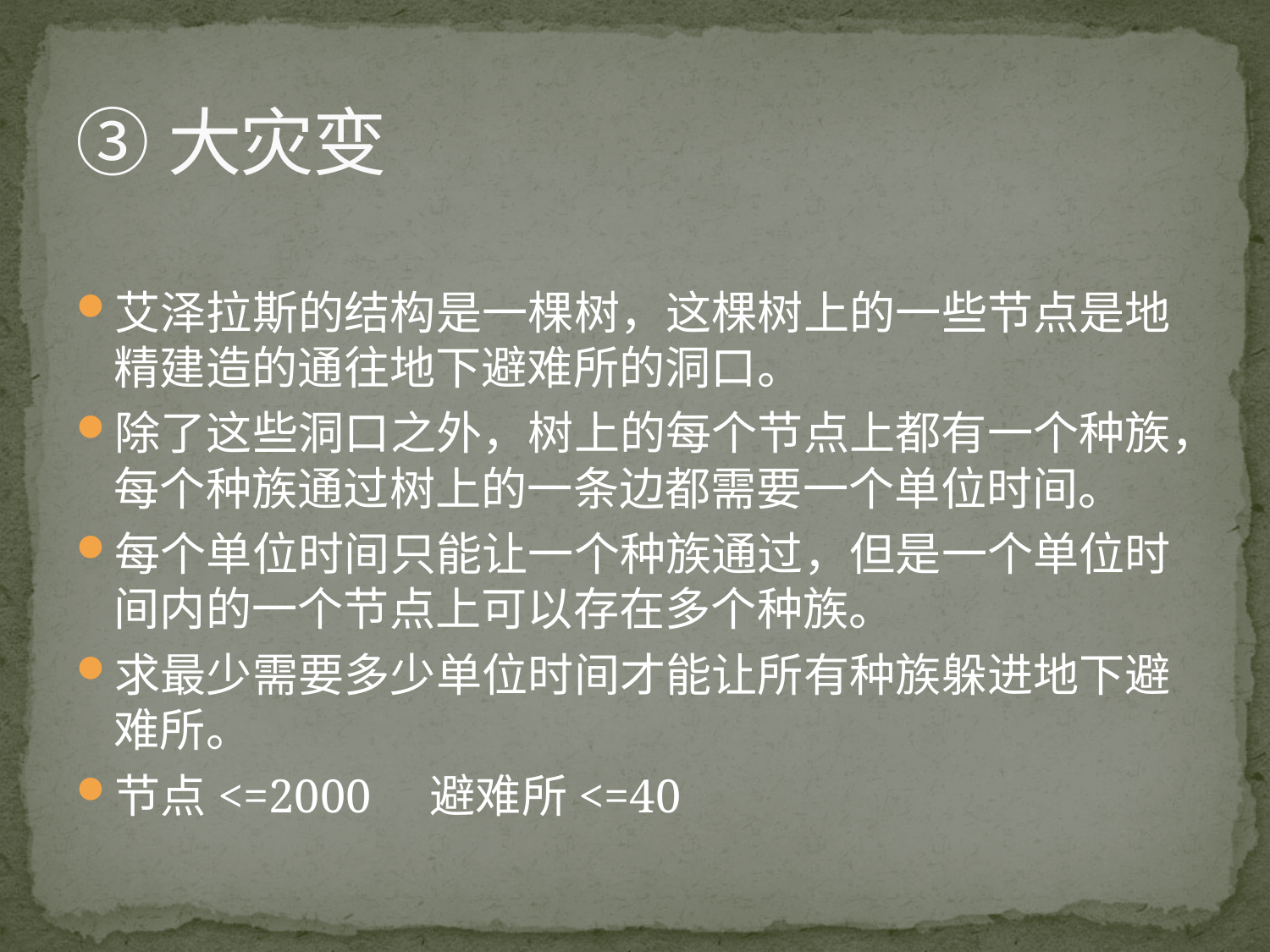

# ③大灾变

艾泽拉斯的结构是一棵树，这棵树上的一些节点是地精建造的通往地下避难所的洞口。
除了这些洞口之外，树上的每个节点上都有一个种族，每个种族通过树上的一条边都需要一个单位时间。
每个单位时间只能让一个种族通过，但是一个单位时间内的一个节点上可以存在多个种族。
求最少需要多少单位时间才能让所有种族躲进地下避难所。
节点<=2000    避难所<=40